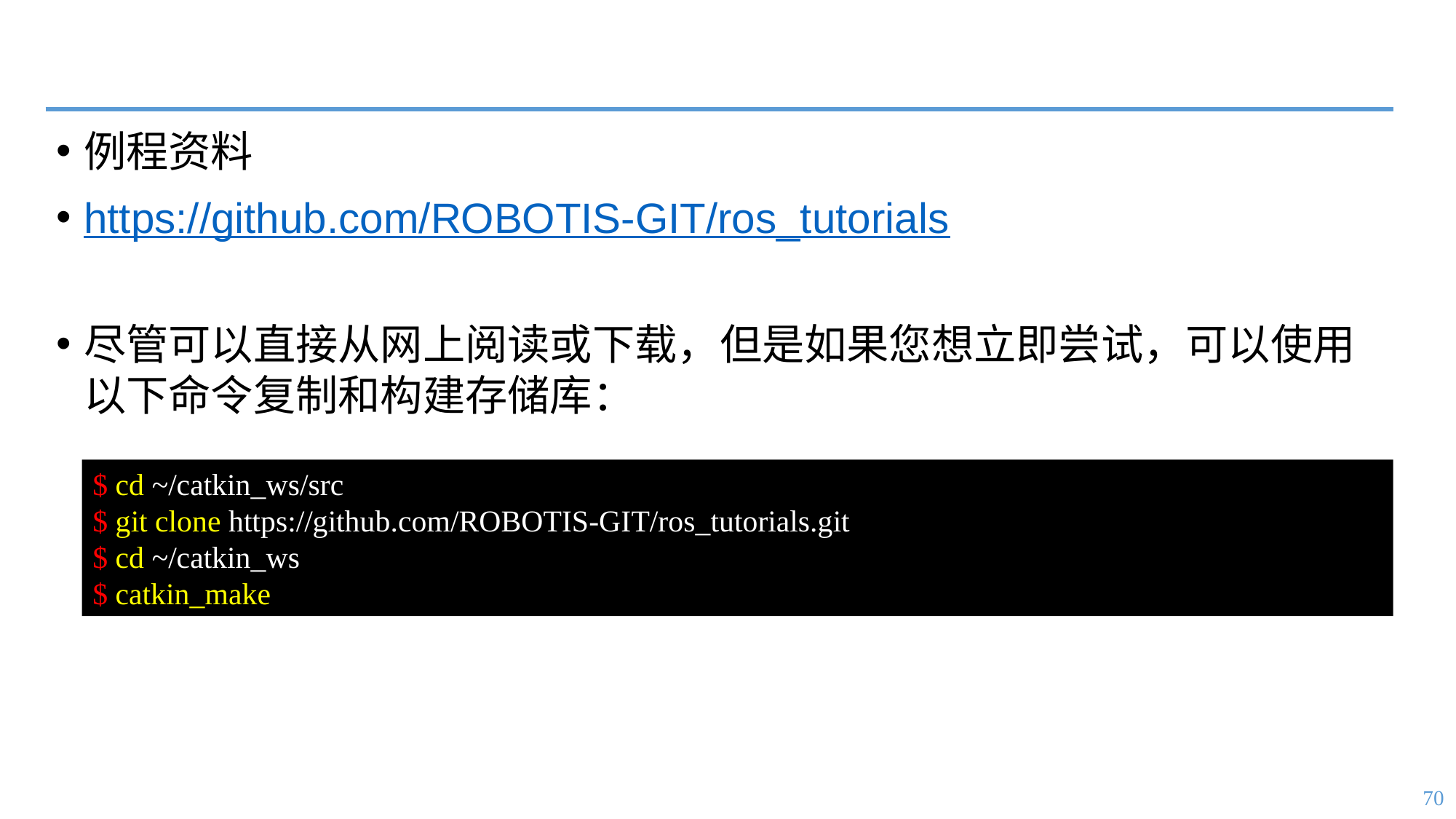

例程资料
https://github.com/ROBOTIS-GIT/ros_tutorials

尽管可以直接从网上阅读或下载，但是如果您想立即尝试，可以使用以下命令复制和构建存储库：
$ cd ~/catkin_ws/src
$ git clone https://github.com/ROBOTIS-GIT/ros_tutorials.git
$ cd ~/catkin_ws
$ catkin_make
70